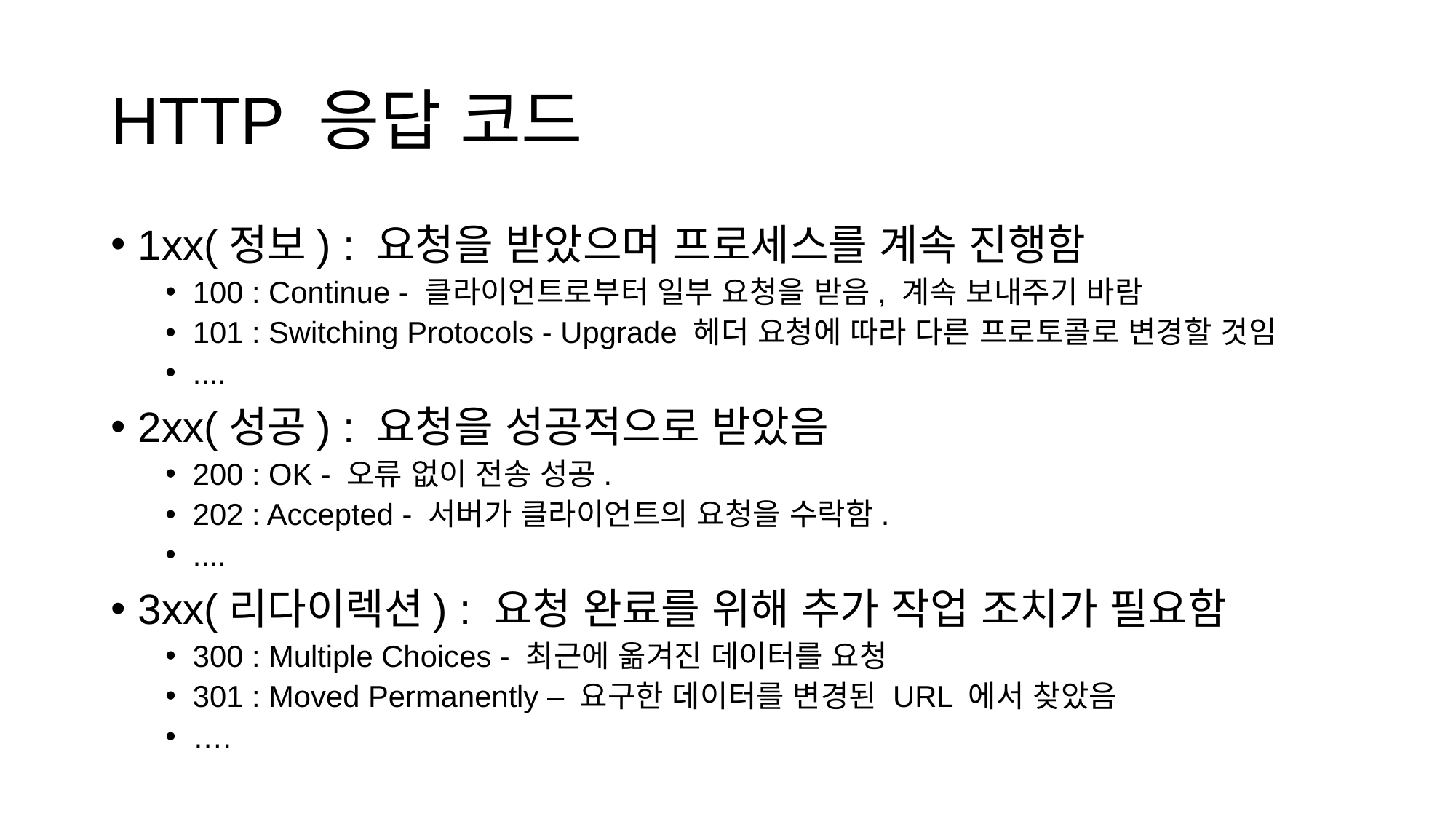

# HTTP 응답 코드
1xx(정보) : 요청을 받았으며 프로세스를 계속 진행함
100 : Continue - 클라이언트로부터 일부 요청을 받음, 계속 보내주기 바람
101 : Switching Protocols - Upgrade 헤더 요청에 따라 다른 프로토콜로 변경할 것임
....
2xx(성공) : 요청을 성공적으로 받았음
200 : OK - 오류 없이 전송 성공.
202 : Accepted - 서버가 클라이언트의 요청을 수락함.
....
3xx(리다이렉션) : 요청 완료를 위해 추가 작업 조치가 필요함
300 : Multiple Choices - 최근에 옮겨진 데이터를 요청
301 : Moved Permanently – 요구한 데이터를 변경된 URL 에서 찾았음
….